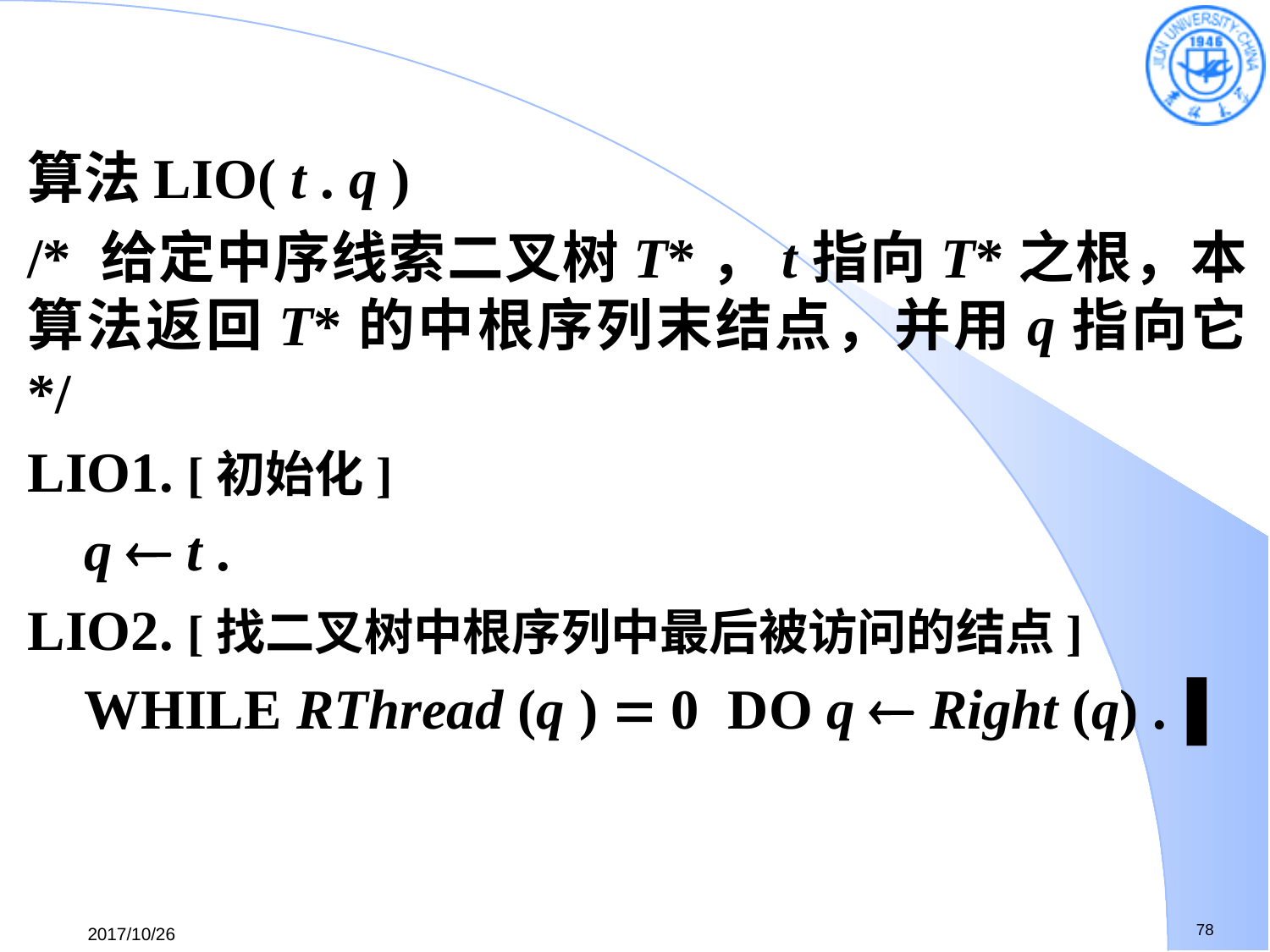

算法LIO( t . q )
/* 给定中序线索二叉树T*，t指向T*之根，本算法返回T*的中根序列末结点，并用q指向它 */
LIO1. [初始化]
    q ← t .
LIO2. [找二叉树中根序列中最后被访问的结点]
    WHILE RThread (q ) = 0  DO q ← Right (q) .▐